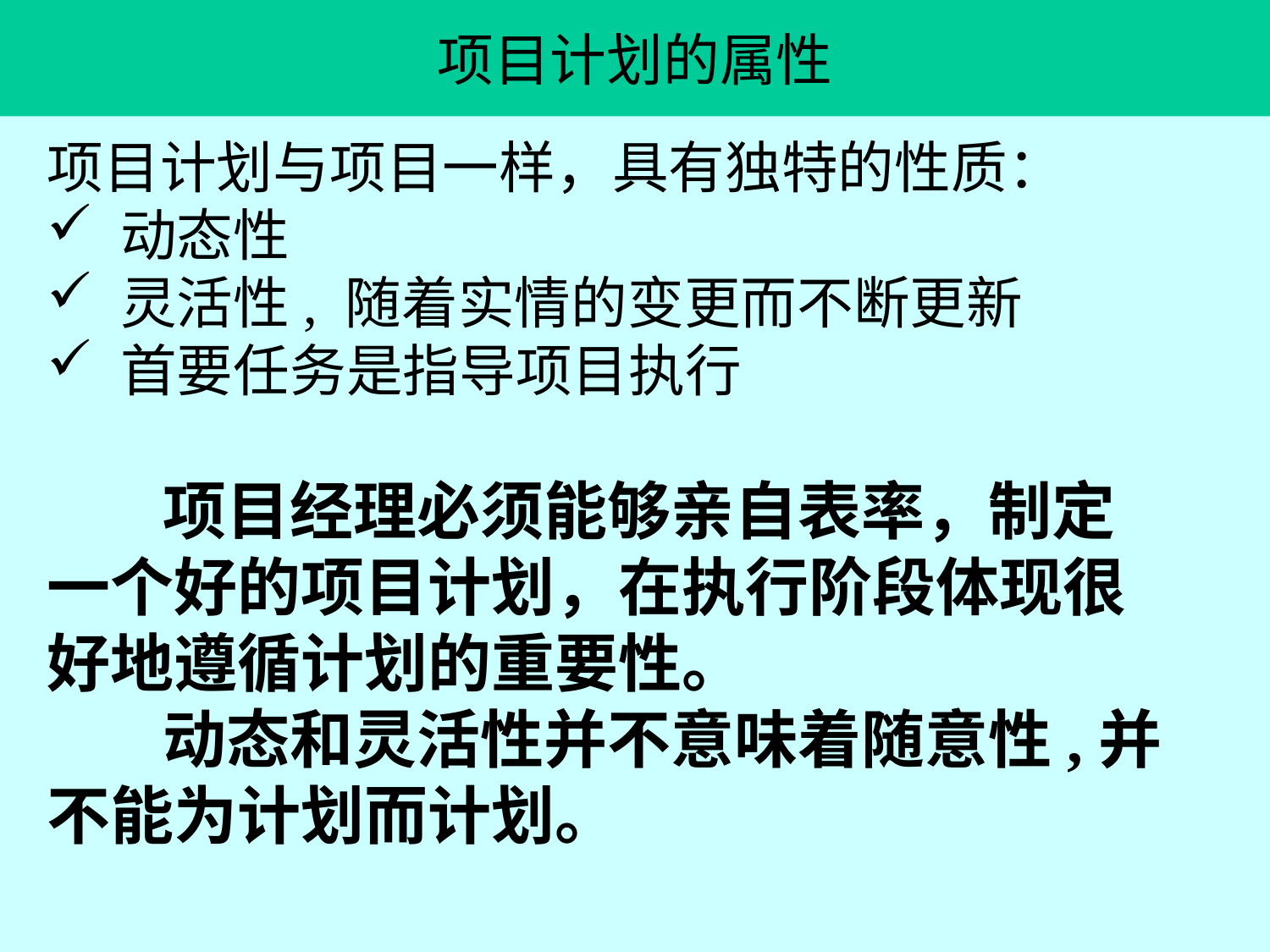

# 项目计划的属性
项目计划与项目一样，具有独特的性质：
 动态性
 灵活性, 随着实情的变更而不断更新
 首要任务是指导项目执行

       项目经理必须能够亲自表率，制定一个好的项目计划，在执行阶段体现很好地遵循计划的重要性。
       动态和灵活性并不意味着随意性,并不能为计划而计划。